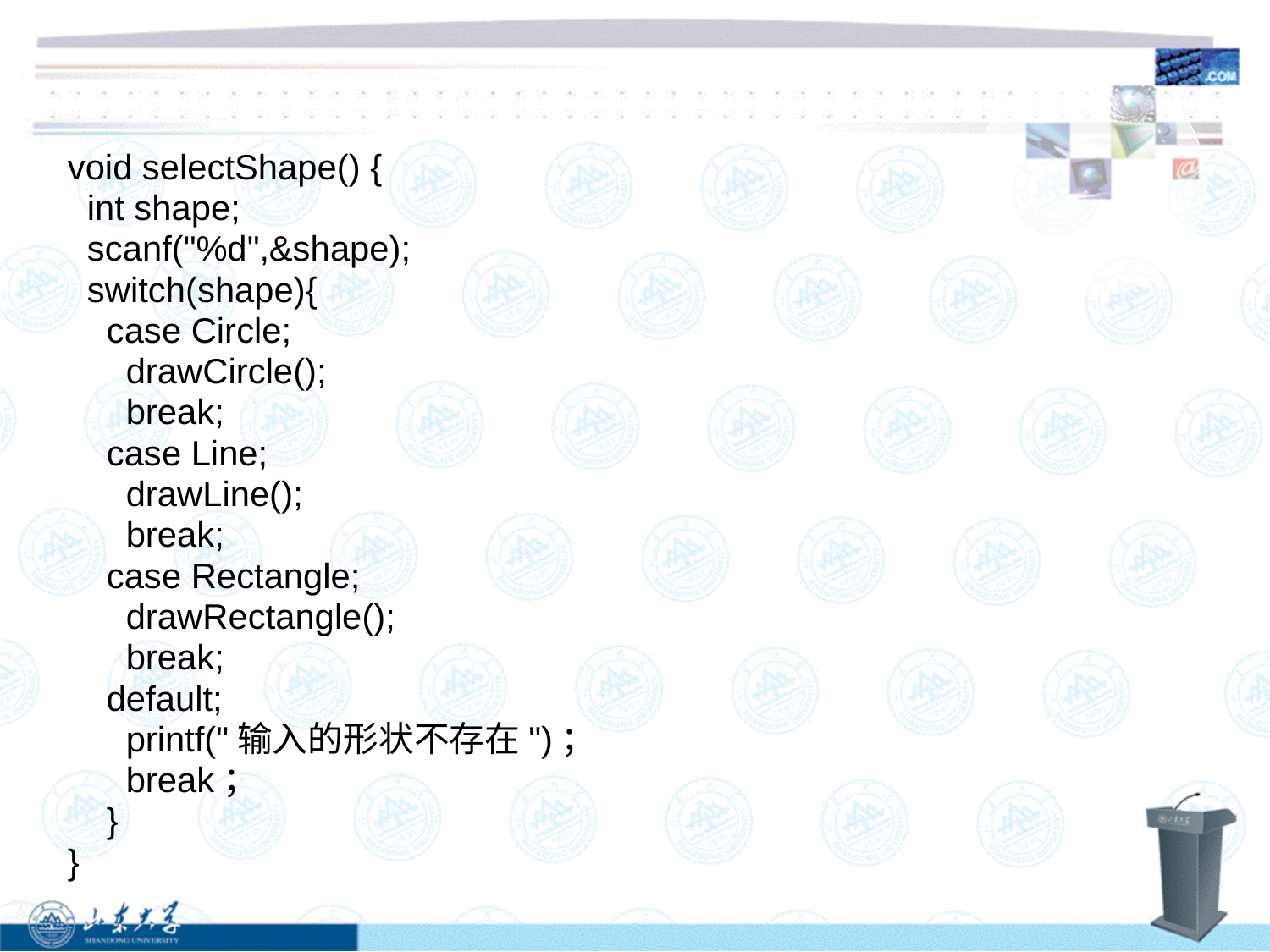

#
void selectShape() {
  int shape;
  scanf("%d",&shape);
  switch(shape){
    case Circle;
      drawCircle();
      break;
    case Line;
      drawLine();
      break;
    case Rectangle;
      drawRectangle();
      break;
    default;
      printf("输入的形状不存在")；
      break；
    }
}